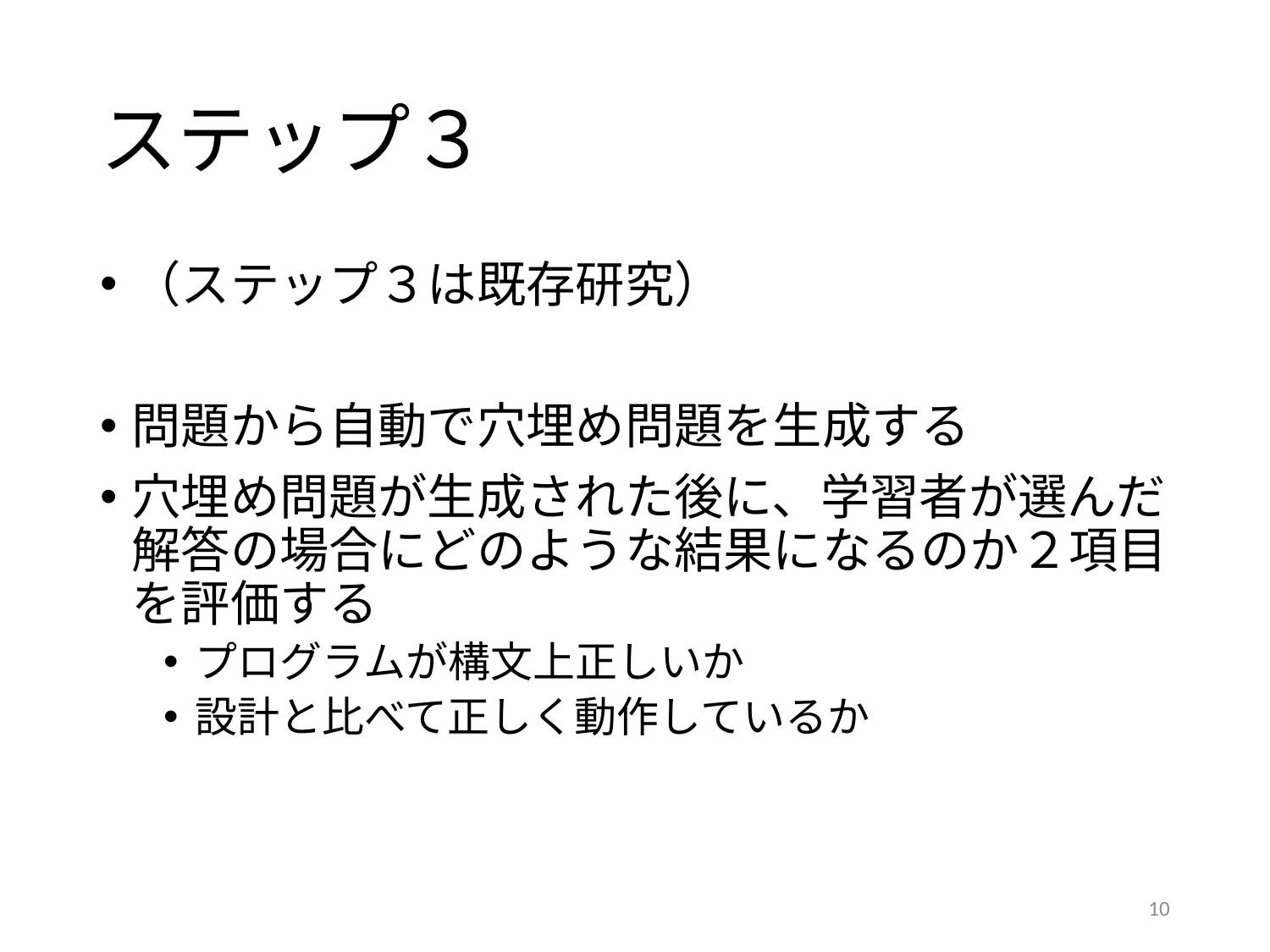

# ステップ３
（ステップ３は既存研究）

問題から自動で穴埋め問題を生成する
穴埋め問題が生成された後に、学習者が選んだ解答の場合にどのような結果になるのか２項目を評価する
プログラムが構文上正しいか
設計と比べて正しく動作しているか
10